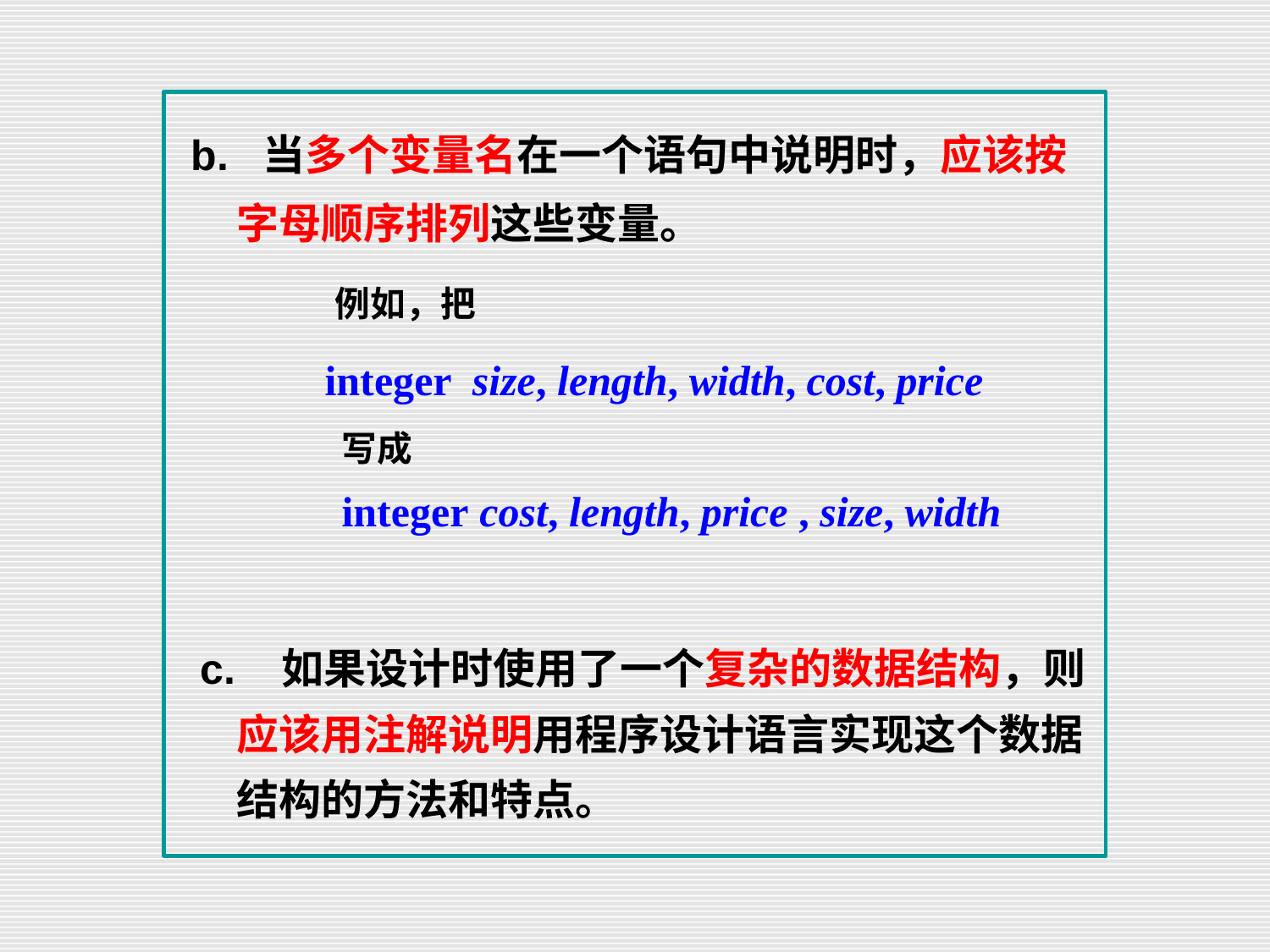

b.  当多个变量名在一个语句中说明时，应该按字母顺序排列这些变量。
              例如，把
              integer  size, length, width, cost, price
         写成
         integer cost, length, price , size, width

  c.   如果设计时使用了一个复杂的数据结构，则应该用注解说明用程序设计语言实现这个数据结构的方法和特点。
17